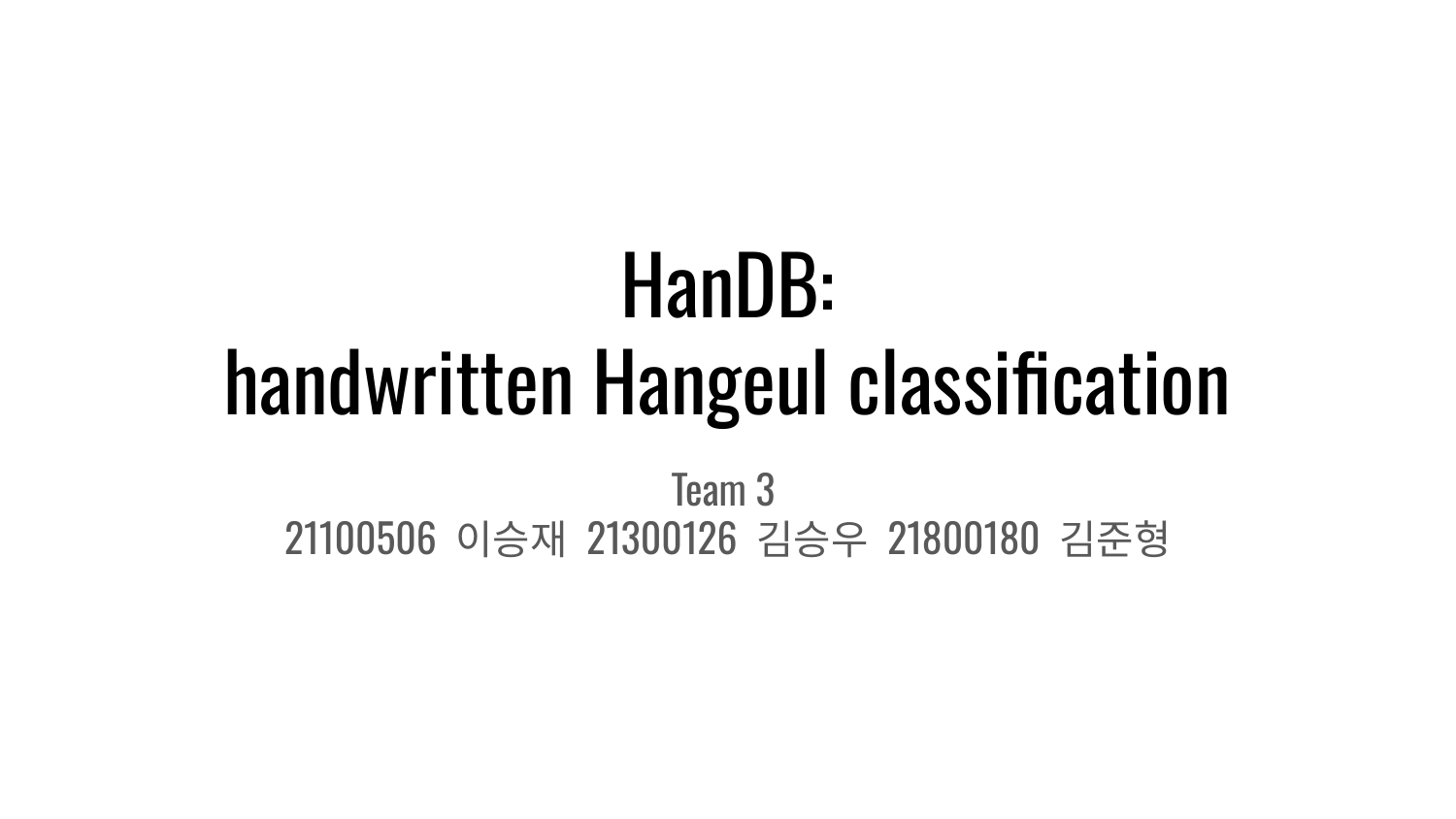

# HanDB:
handwritten Hangeul classification
Team 3
21100506 이승재 21300126 김승우 21800180 김준형